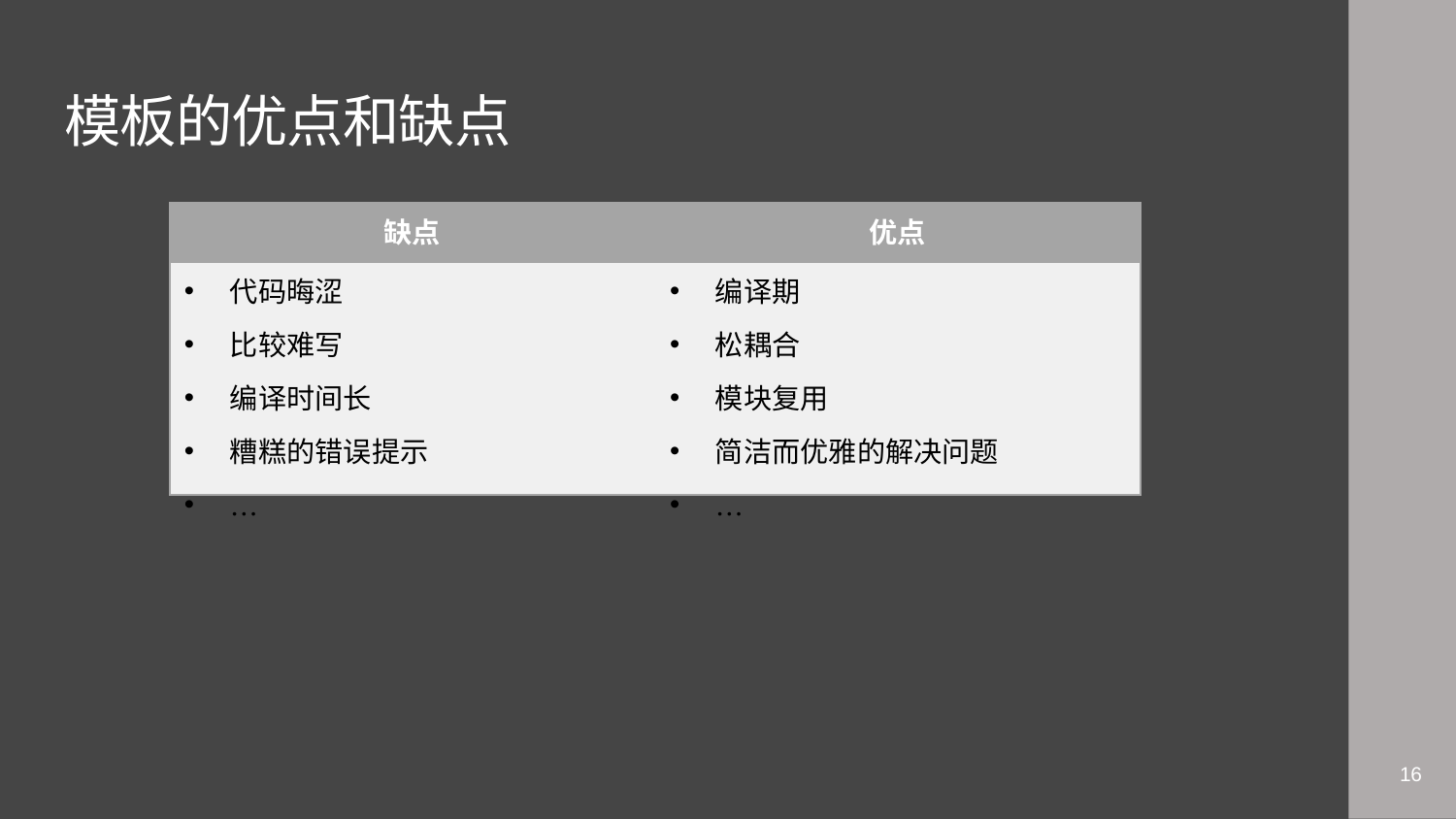

# 模板的优点和缺点
| 缺点 | 优点 |
| --- | --- |
| 代码晦涩 比较难写 编译时间长 糟糕的错误提示 … | 编译期 松耦合 模块复用 简洁而优雅的解决问题 … |
16